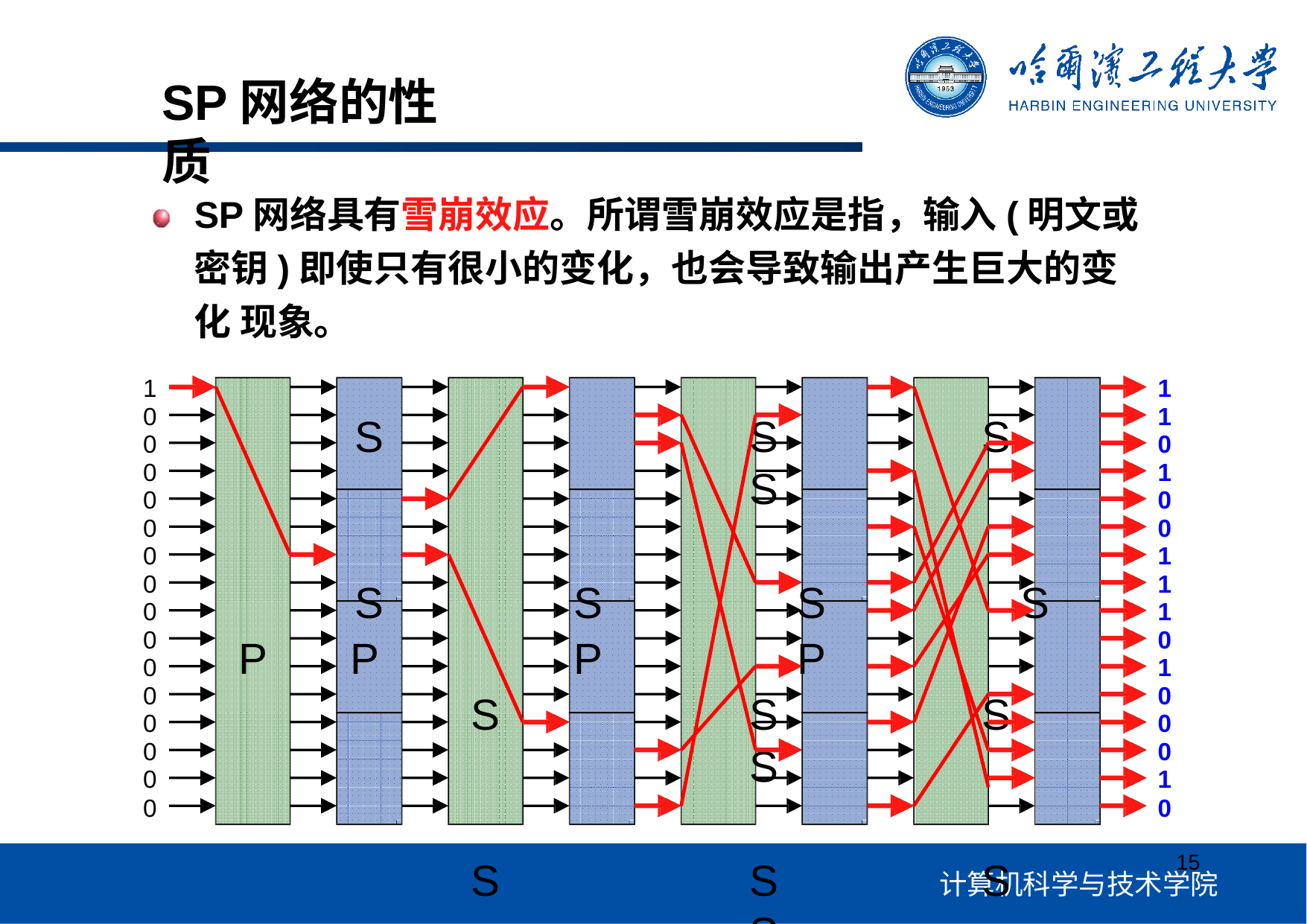

# SP网络的性质
SP网络具有雪崩效应。所谓雪崩效应是指，输入(明文或 密钥)即使只有很小的变化，也会导致输出产生巨大的变化 现象。

S	S	S	S

S		S		S		S  P	P		P		P
S	S	S	S

S	S	S	S

1
0
0
0
0
0
0
0
0
0
0
0
0
0
0
0
1
1
0
1
0
0
1
1
1
0
1
0
0
0
1
0

15